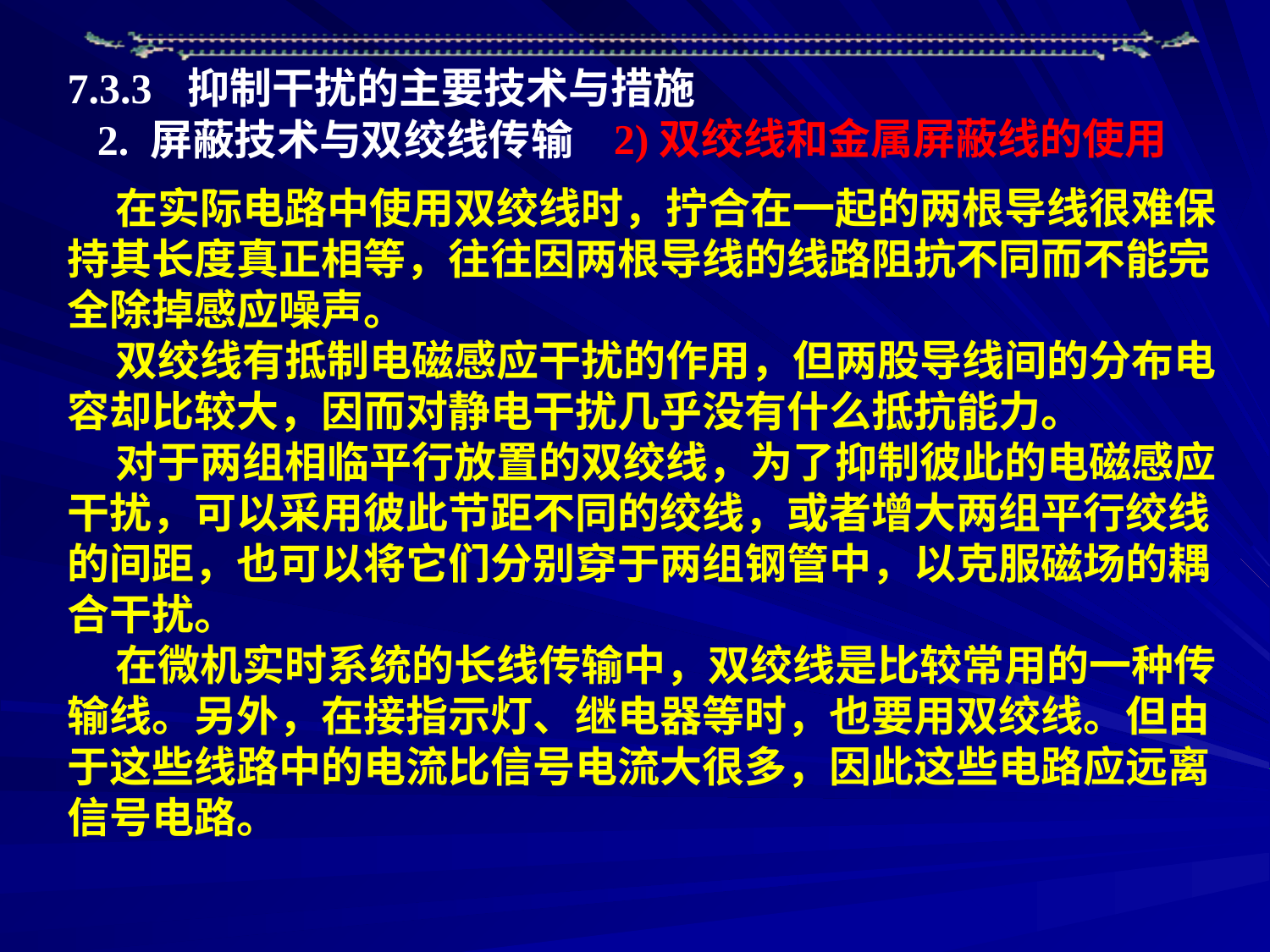

7.3.3 抑制干扰的主要技术与措施
2. 屏蔽技术与双绞线传输
2)双绞线和金属屏蔽线的使用
    在实际电路中使用双绞线时，拧合在一起的两根导线很难保持其长度真正相等，往往因两根导线的线路阻抗不同而不能完全除掉感应噪声。
    双绞线有抵制电磁感应干扰的作用，但两股导线间的分布电容却比较大，因而对静电干扰几乎没有什么抵抗能力。
    对于两组相临平行放置的双绞线，为了抑制彼此的电磁感应干扰，可以采用彼此节距不同的绞线，或者增大两组平行绞线的间距，也可以将它们分别穿于两组钢管中，以克服磁场的耦合干扰。
    在微机实时系统的长线传输中，双绞线是比较常用的一种传输线。另外，在接指示灯、继电器等时，也要用双绞线。但由于这些线路中的电流比信号电流大很多，因此这些电路应远离信号电路。